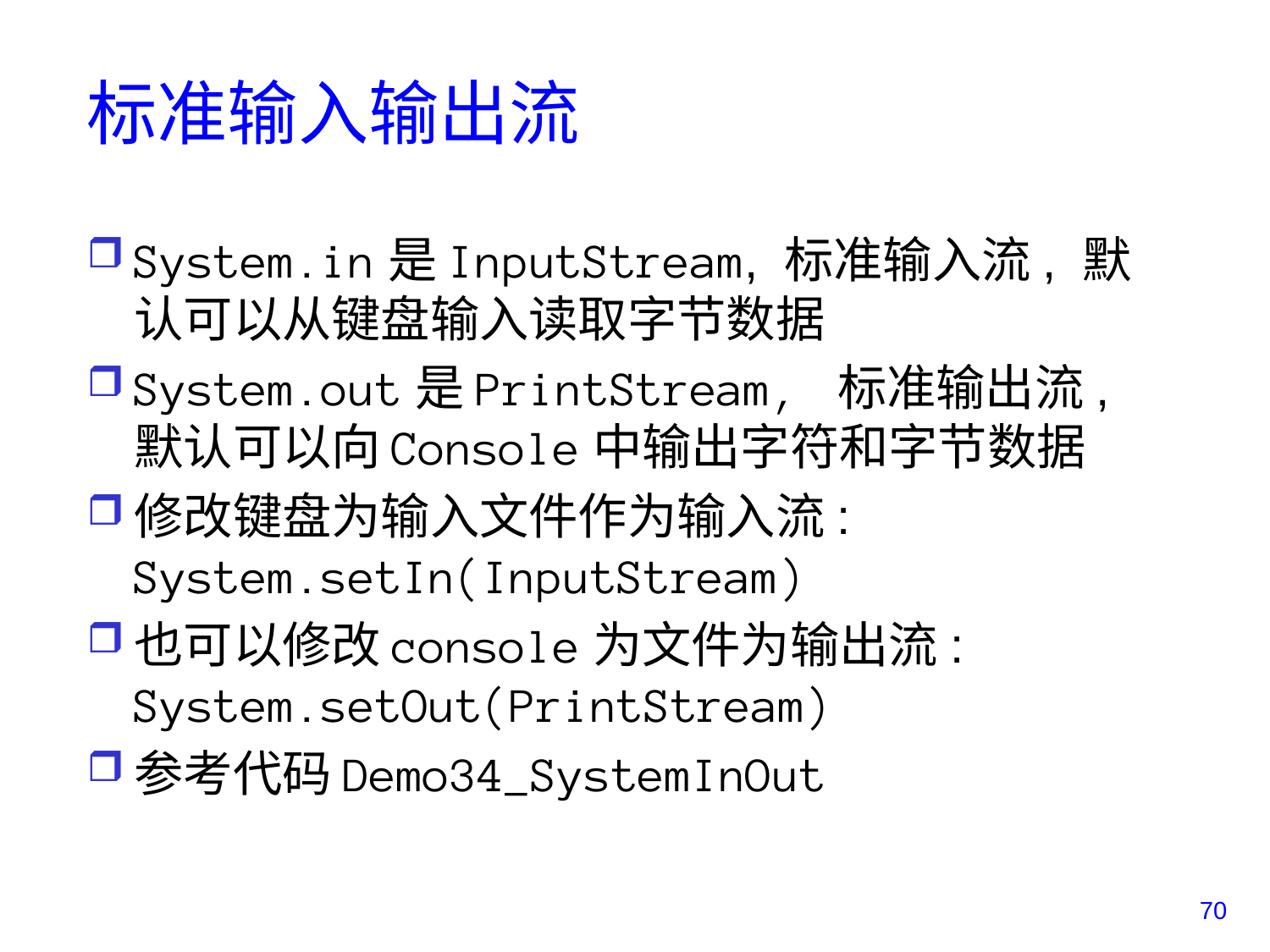

# 标准输入输出流
System.in是InputStream, 标准输入流, 默认可以从键盘输入读取字节数据
System.out是PrintStream, 标准输出流, 默认可以向Console中输出字符和字节数据
修改键盘为输入文件作为输入流: System.setIn(InputStream)
也可以修改console为文件为输出流: System.setOut(PrintStream)
参考代码Demo34_SystemInOut
70